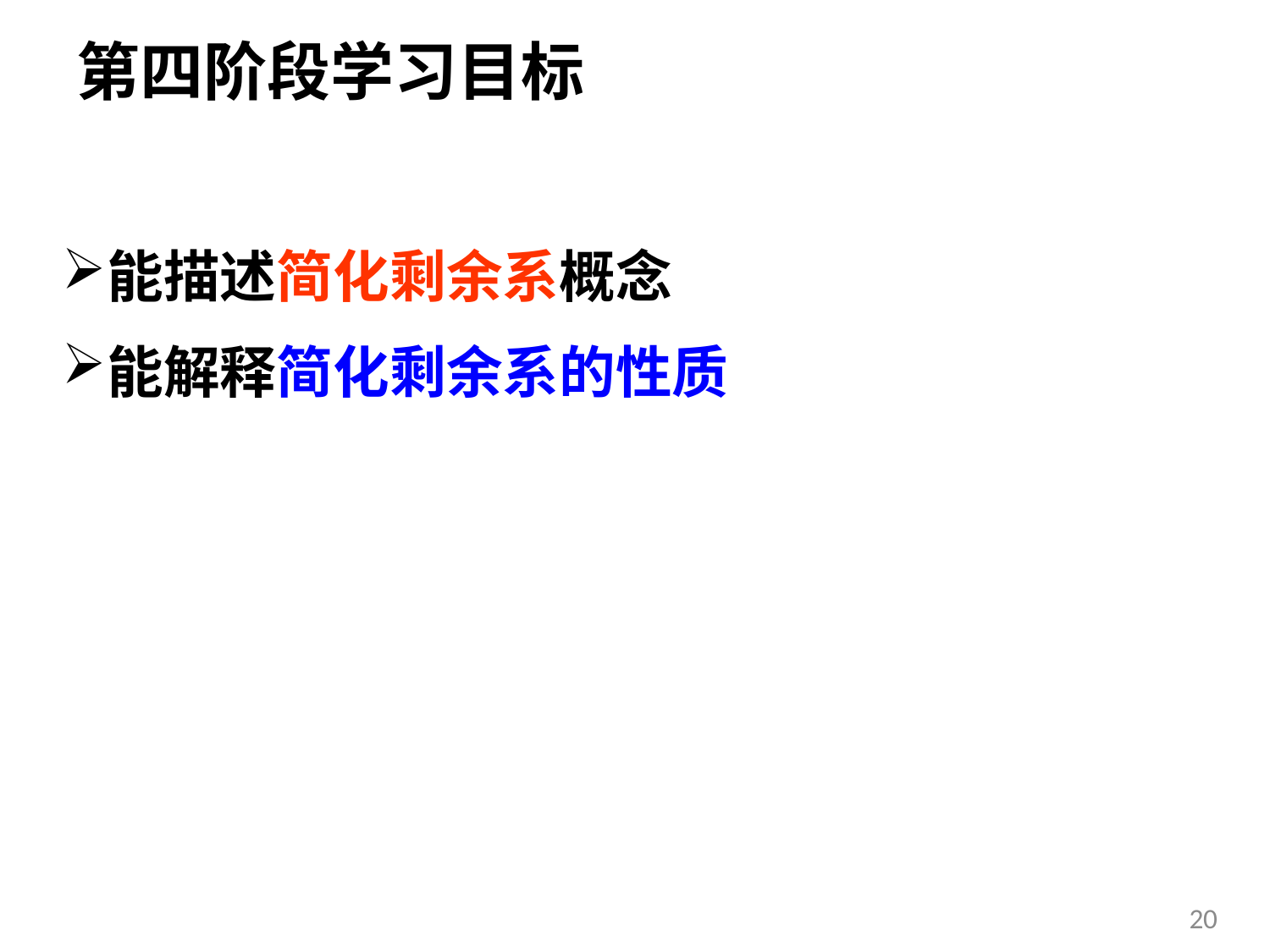

4.3 学习目标
# 第四阶段学习目标
能描述简化剩余系概念
能解释简化剩余系的性质
20